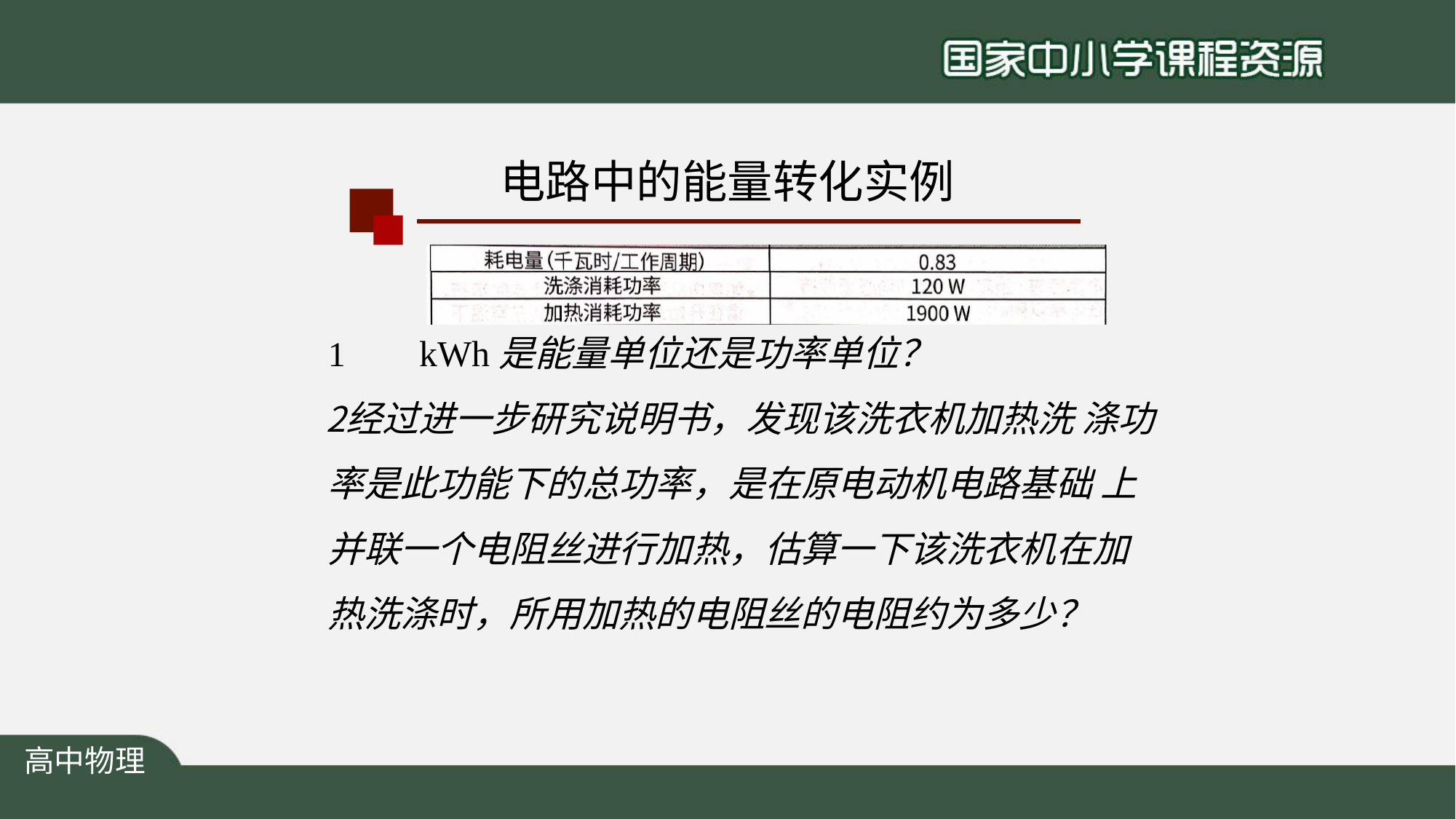

# 电路中的能量转化实例

kWh是能量单位还是功率单位？
经过进一步研究说明书，发现该洗衣机加热洗 涤功率是此功能下的总功率，是在原电动机电路基础 上并联一个电阻丝进行加热，估算一下该洗衣机在加 热洗涤时，所用加热的电阻丝的电阻约为多少？
高中物理